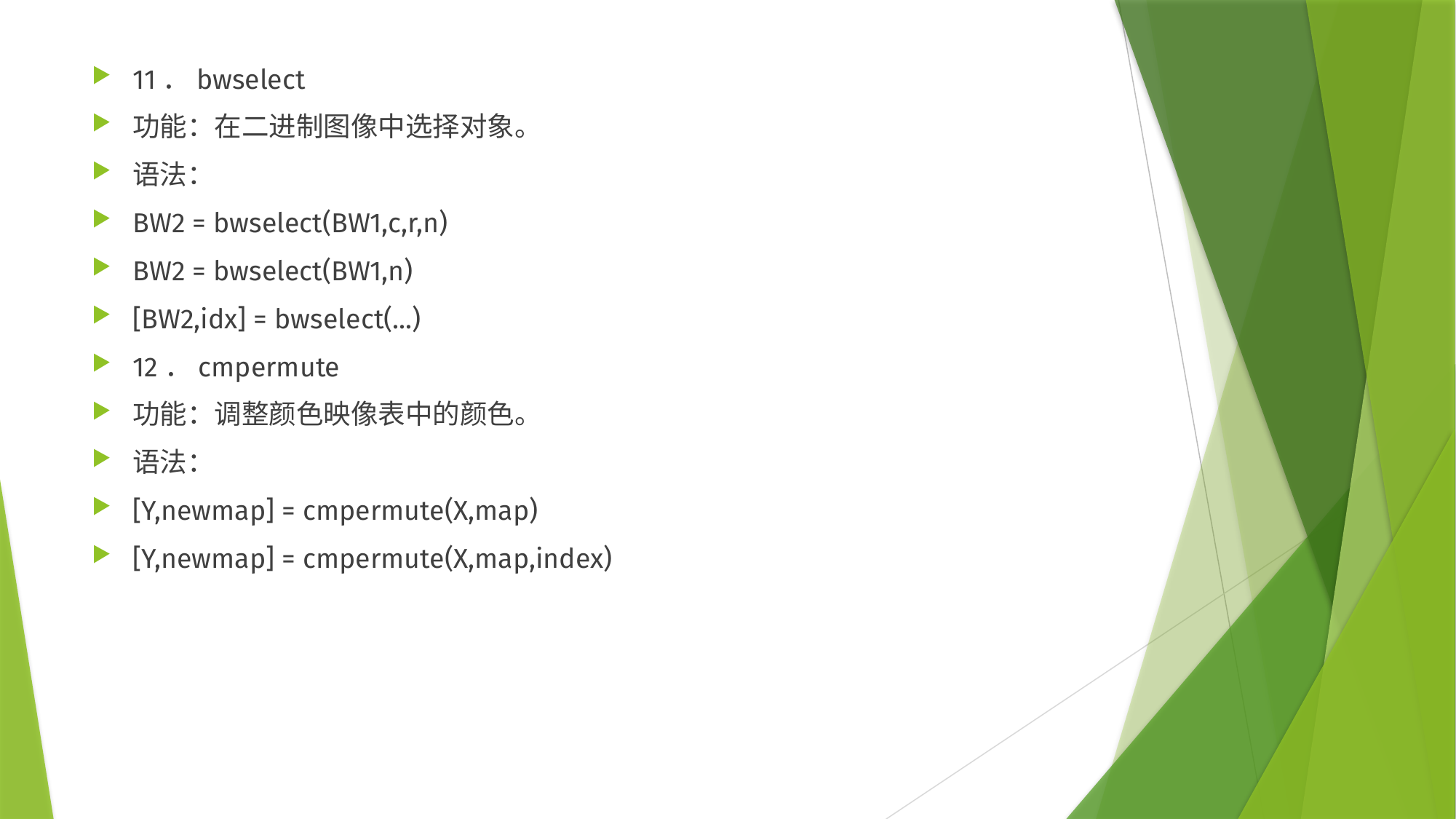

11．bwselect
功能：在二进制图像中选择对象。
语法：
BW2 = bwselect(BW1,c,r,n)
BW2 = bwselect(BW1,n)
[BW2,idx] = bwselect(...)
12．cmpermute
功能：调整颜色映像表中的颜色。
语法：
[Y,newmap] = cmpermute(X,map)
[Y,newmap] = cmpermute(X,map,index)